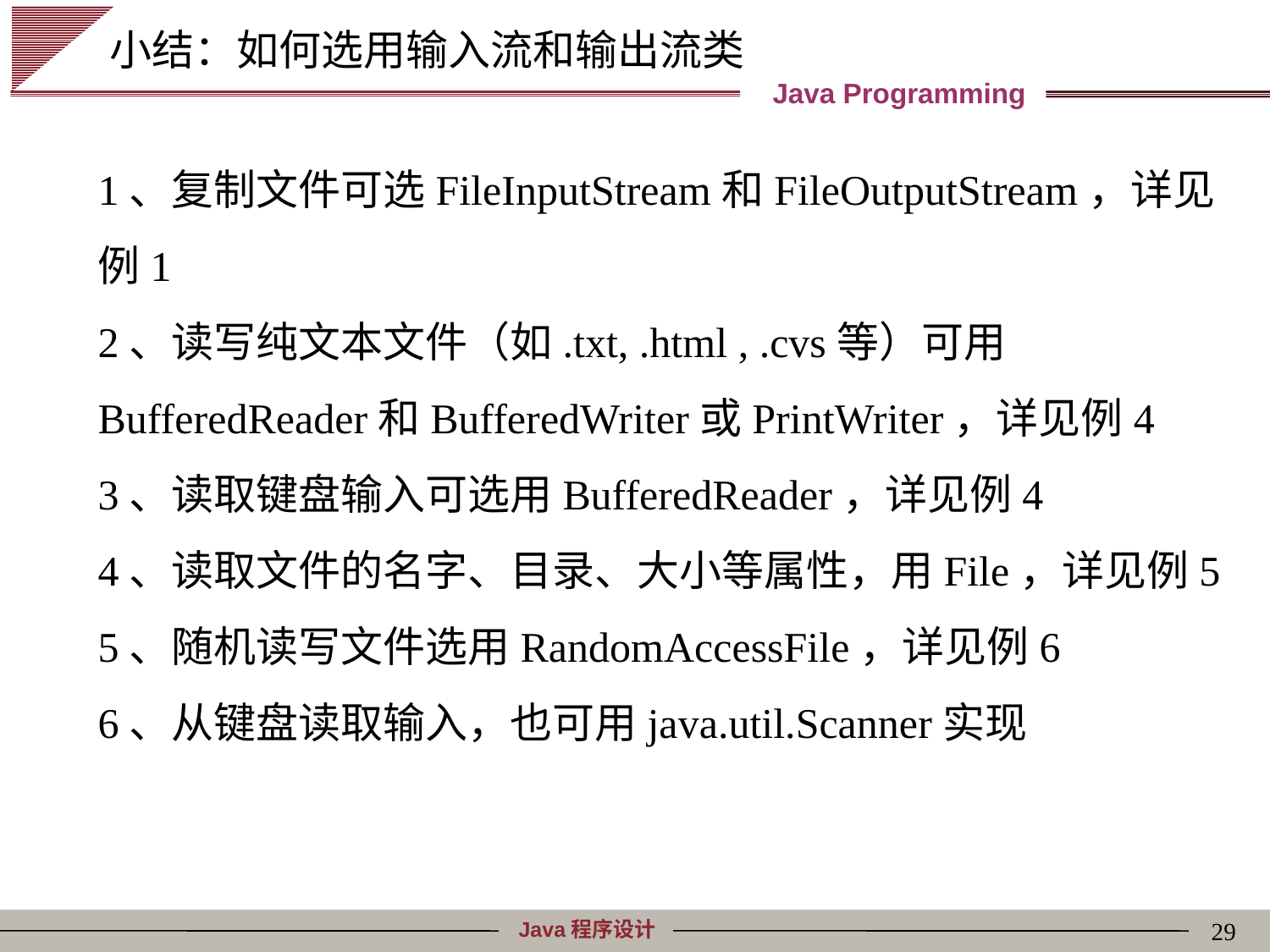

# 小结：如何选用输入流和输出流类
1、复制文件可选FileInputStream和FileOutputStream，详见例1
2、读写纯文本文件（如.txt, .html , .cvs等）可用BufferedReader和BufferedWriter或PrintWriter，详见例4
3、读取键盘输入可选用BufferedReader，详见例4
4、读取文件的名字、目录、大小等属性，用File，详见例5
5、随机读写文件选用RandomAccessFile，详见例6
6、从键盘读取输入，也可用java.util.Scanner实现